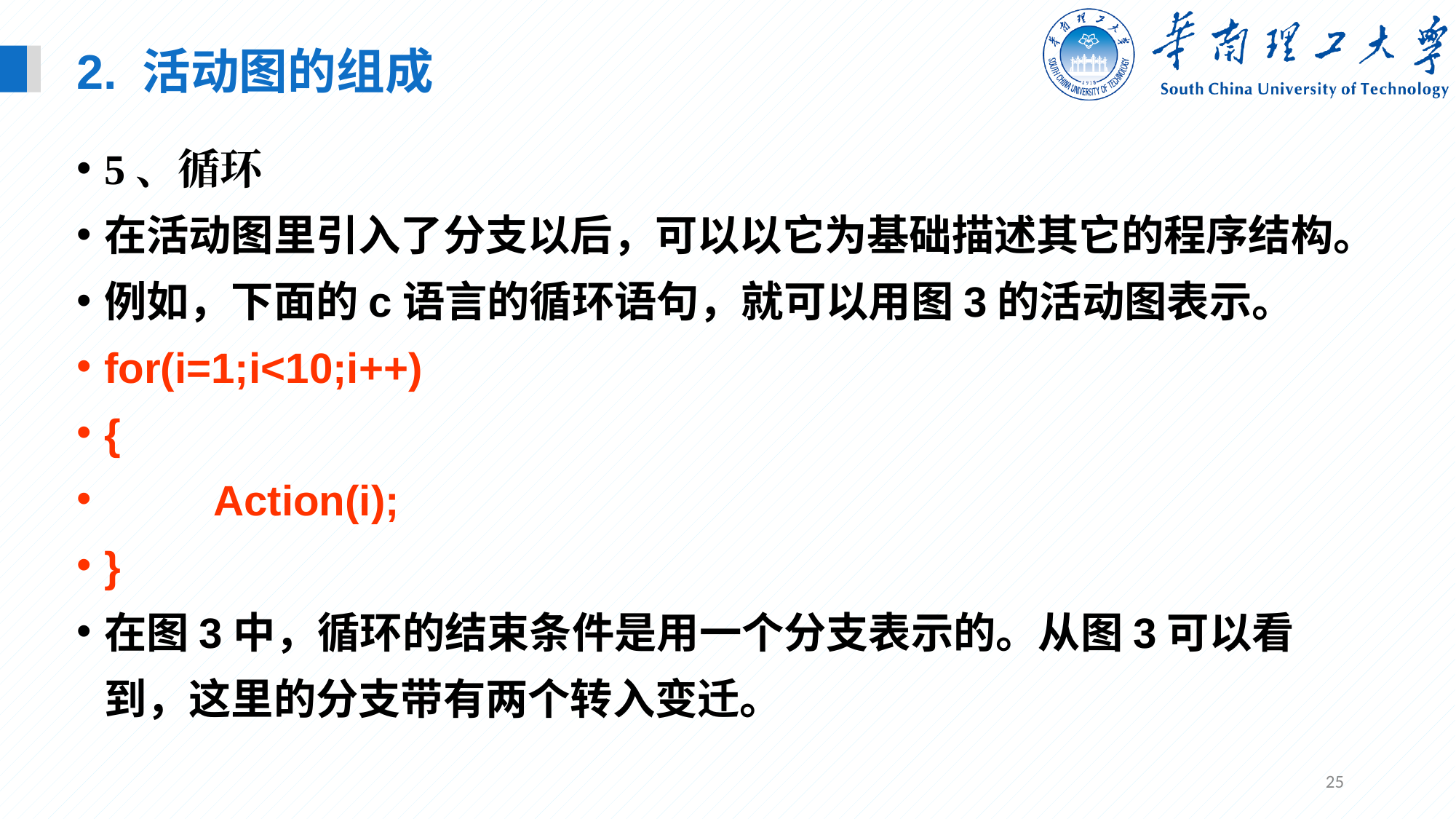

2. 活动图的组成
5、循环
在活动图里引入了分支以后，可以以它为基础描述其它的程序结构。
例如，下面的c语言的循环语句，就可以用图3的活动图表示。
for(i=1;i<10;i++)
{
	Action(i);
}
在图3中，循环的结束条件是用一个分支表示的。从图3可以看到，这里的分支带有两个转入变迁。
25